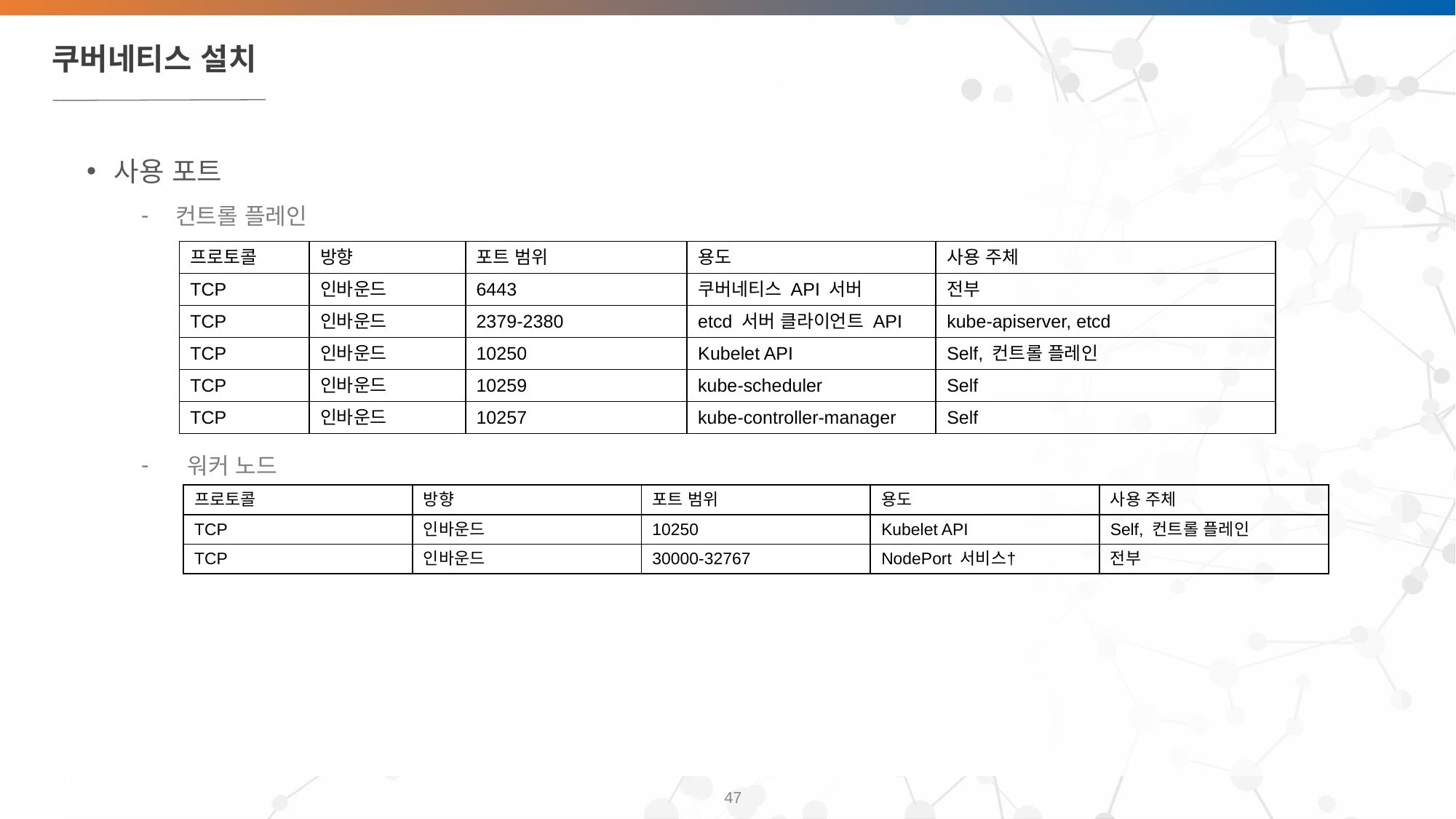

# 쿠버네티스 설치

사용 포트
컨트롤 플레인

 워커 노드
| 프로토콜 | 방향 | 포트 범위 | 용도 | 사용 주체 |
| --- | --- | --- | --- | --- |
| TCP | 인바운드 | 6443 | 쿠버네티스 API 서버 | 전부 |
| TCP | 인바운드 | 2379-2380 | etcd 서버 클라이언트 API | kube-apiserver, etcd |
| TCP | 인바운드 | 10250 | Kubelet API | Self, 컨트롤 플레인 |
| TCP | 인바운드 | 10259 | kube-scheduler | Self |
| TCP | 인바운드 | 10257 | kube-controller-manager | Self |
| 프로토콜 | 방향 | 포트 범위 | 용도 | 사용 주체 |
| --- | --- | --- | --- | --- |
| TCP | 인바운드 | 10250 | Kubelet API | Self, 컨트롤 플레인 |
| TCP | 인바운드 | 30000-32767 | NodePort 서비스† | 전부 |
47